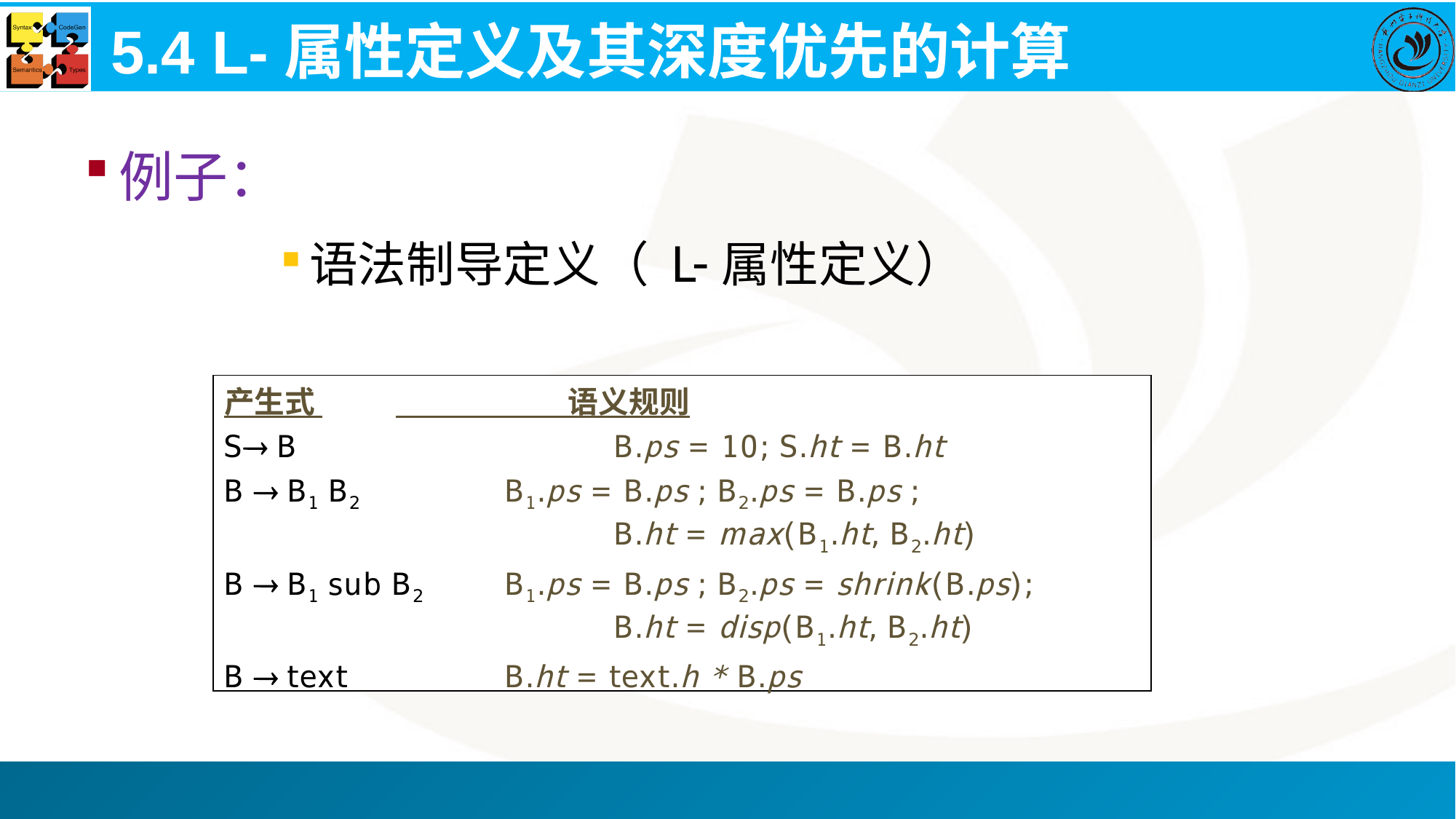

# 5.4 L-属性定义及其深度优先的计算
例子：
语法制导定义（ L-属性定义）
产生式 	                         语义规则
S→ B			B.ps = 10; S.ht = B.ht
B → B1 B2		B1.ps = B.ps ; B2.ps = B.ps ;
			B.ht = max(B1.ht, B2.ht)
B → B1 sub B2   	B1.ps = B.ps ; B2.ps = shrink(B.ps);
			B.ht = disp(B1.ht, B2.ht)
B → text		B.ht = text.h * B.ps
48